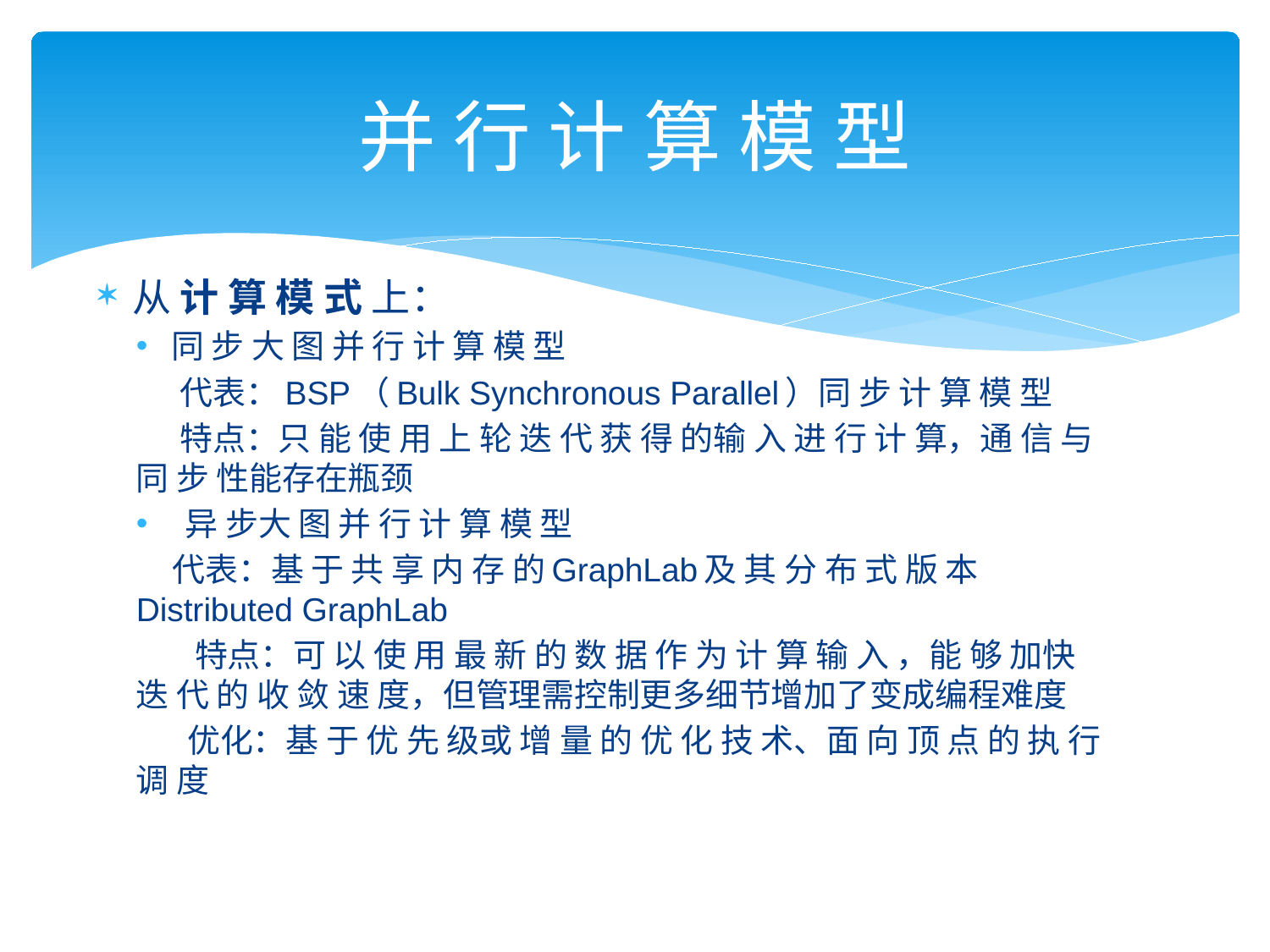

# 并 行 计 算 模 型
从 计 算 模 式 上：
同 步 大 图 并 行 计 算 模 型
     代表：BSP（Bulk Synchronous Parallel）同 步 计 算 模 型
     特点：只 能 使 用 上 轮 迭 代 获 得 的输 入 进 行 计 算，通 信 与 同 步 性能存在瓶颈
 异 步大 图 并 行 计 算 模 型
    代表：基 于 共 享 内 存 的GraphLab及 其 分 布 式 版 本Distributed GraphLab
       特点：可 以 使 用 最 新 的 数 据 作 为 计 算 输 入 ，能 够 加快 迭 代 的 收 敛 速 度，但管理需控制更多细节增加了变成编程难度
      优化：基 于 优 先 级或 增 量 的 优 化 技 术、面 向 顶 点 的 执 行 调 度